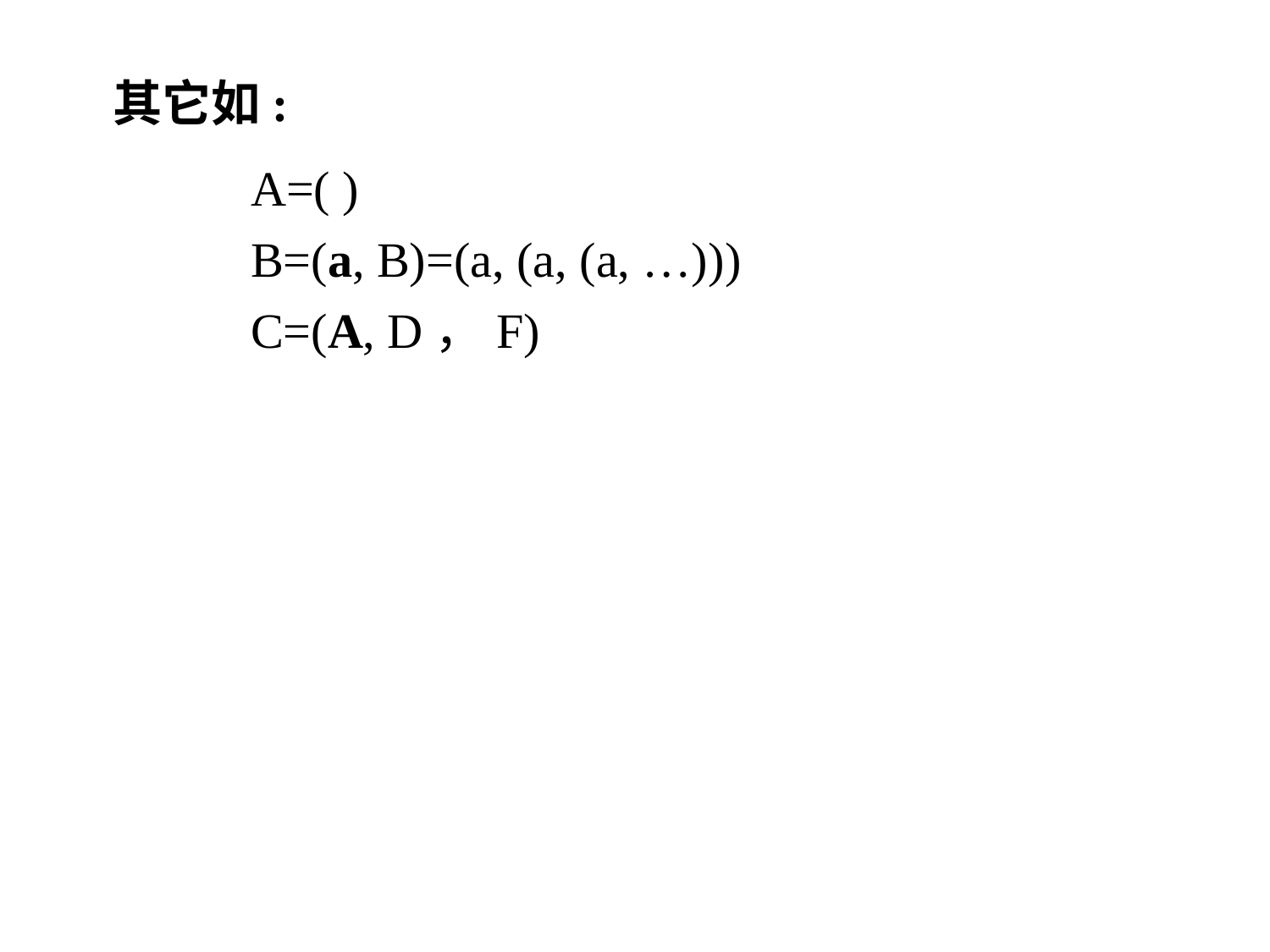

其它如:
A=( )
B=(a, B)=(a, (a, (a, …)))
C=(A, D，F)